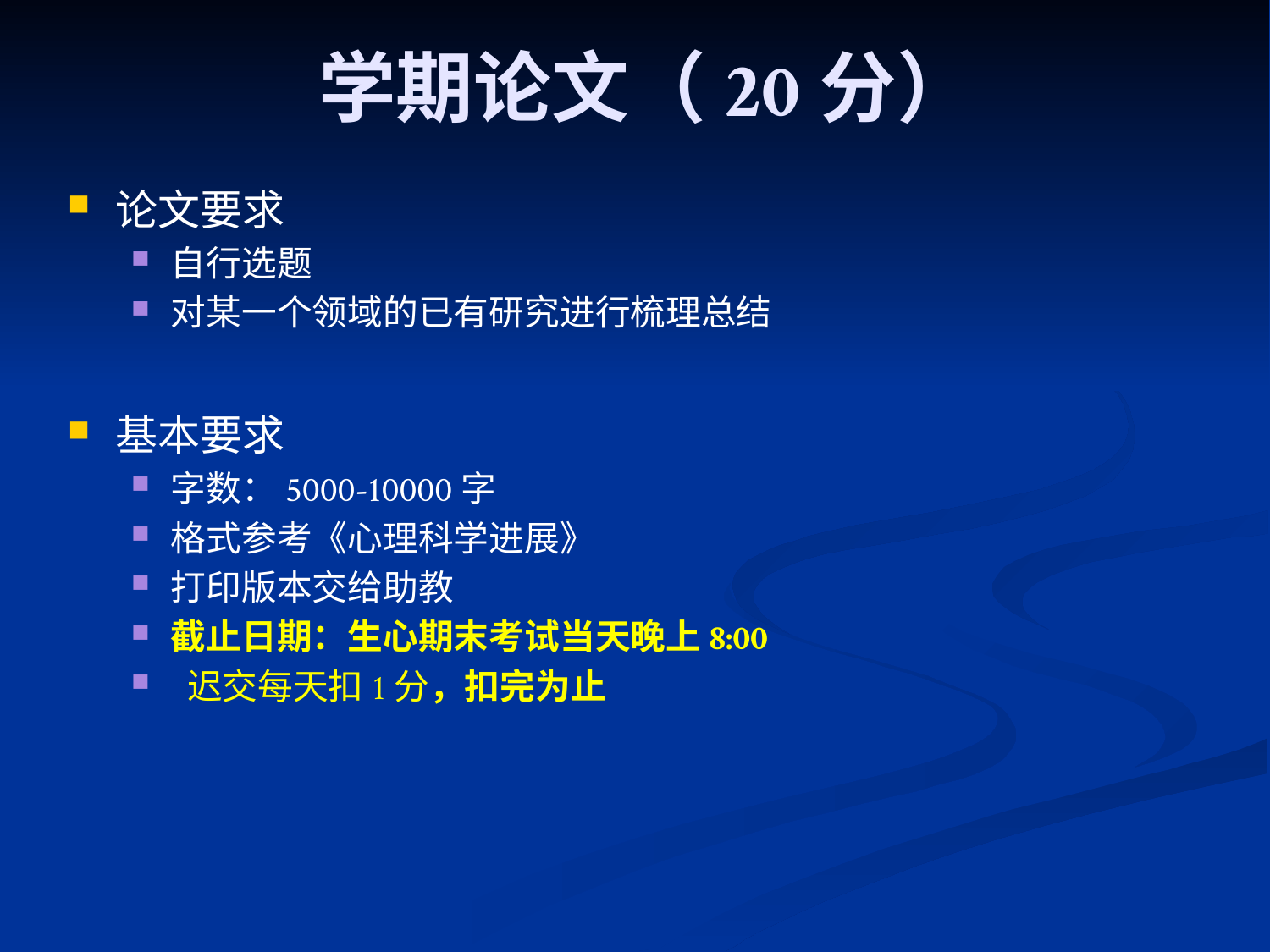

# 学期论文（20分）

论文要求
自行选题
对某一个领域的已有研究进行梳理总结

基本要求
字数：5000-10000字
格式参考《心理科学进展》
打印版本交给助教
截止日期：生心期末考试当天晚上8:00
 迟交每天扣1分，扣完为止